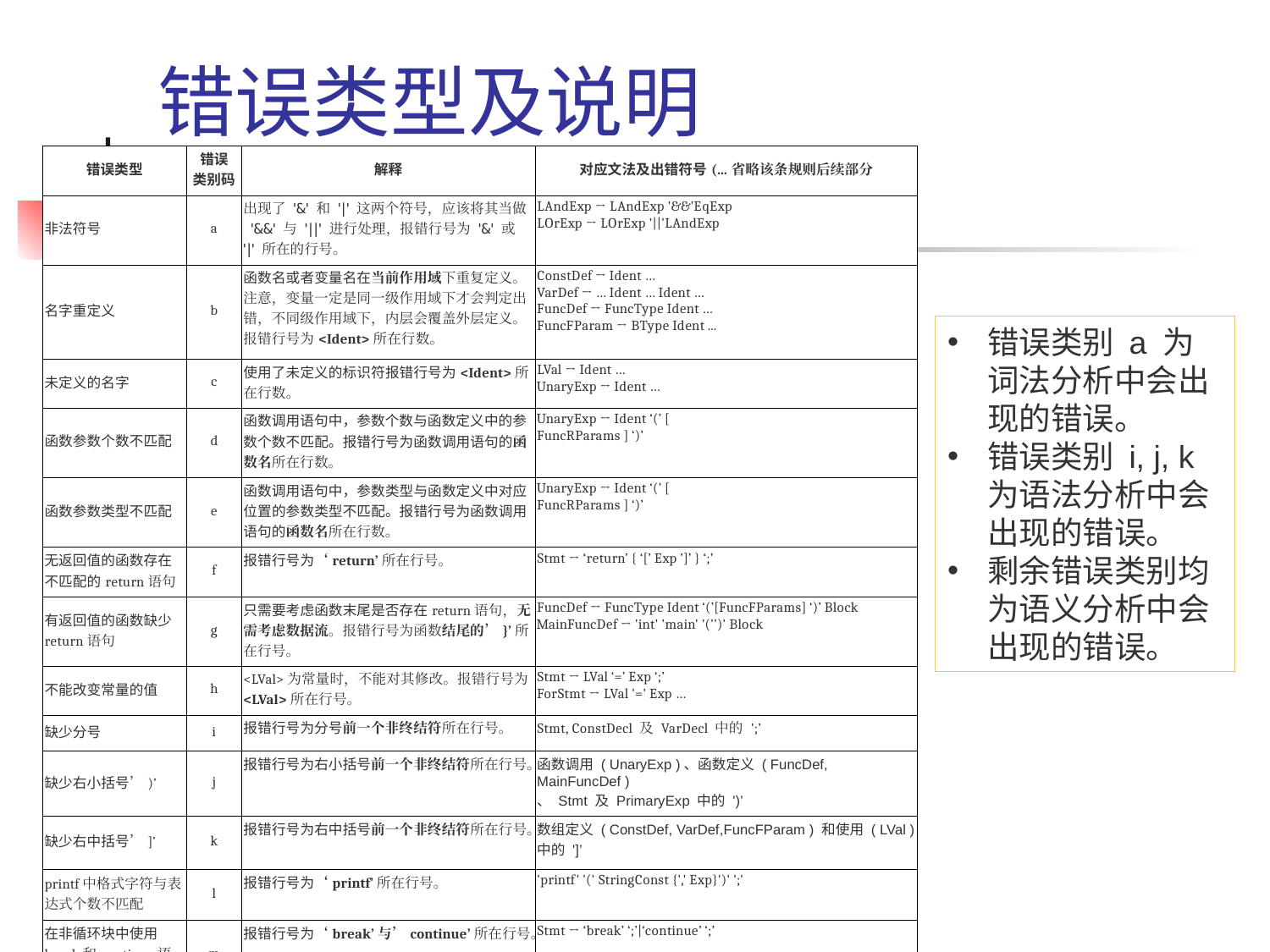

# 错误类型及说明
| 错误类型 | 错误 类别码 | 解释 | 对应文法及出错符号(…省略该条规则后续部分 |
| --- | --- | --- | --- |
| 非法符号 | a | 出现了 '&' 和 '|' 这两个符号，应该将其当做 '&&' 与 '||' 进行处理，报错行号为 '&' 或 '|' 所在的行号。 | LAndExp → LAndExp '&&'EqExp LOrExp → LOrExp '||'LAndExp |
| 名字重定义 | b | 函数名或者变量名在当前作用域下重复定义。注意，变量一定是同一级作用域下才会判定出错，不同级作用域下，内层会覆盖外层定义。报错行号为<Ident>所在行数。 | ConstDef → Ident … VarDef → … Ident … Ident … FuncDef → FuncType Ident … FuncFParam → BType Ident ... |
| 未定义的名字 | c | 使用了未定义的标识符报错行号为<Ident>所在行数。 | LVal → Ident … UnaryExp → Ident … |
| 函数参数个数不匹配 | d | 函数调用语句中，参数个数与函数定义中的参数个数不匹配。报错行号为函数调用语句的函数名所在行数。 | UnaryExp → Ident ‘(’ [ FuncRParams ] ‘)’ |
| 函数参数类型不匹配 | e | 函数调用语句中，参数类型与函数定义中对应位置的参数类型不匹配。报错行号为函数调用语句的函数名所在行数。 | UnaryExp → Ident ‘(’ [ FuncRParams ] ‘)’ |
| 无返回值的函数存在不匹配的return语句 | f | 报错行号为‘return’所在行号。 | Stmt → ‘return’ { ‘[’ Exp ’]’ } ‘;’ |
| 有返回值的函数缺少return语句 | g | 只需要考虑函数末尾是否存在return语句，无需考虑数据流。报错行号为函数结尾的’}’所在行号。 | FuncDef → FuncType Ident ‘(’[FuncFParams] ‘)’ Block MainFuncDef → 'int' 'main' '('')' Block |
| 不能改变常量的值 | h | <LVal>为常量时，不能对其修改。报错行号为<LVal>所在行号。 | Stmt → LVal ‘=’ Exp ‘;’ ForStmt → LVal '=' Exp … |
| 缺少分号 | i | 报错行号为分号前一个非终结符所在行号。 | Stmt, ConstDecl 及 VarDecl 中的 ';’ |
| 缺少右小括号’)’ | j | 报错行号为右小括号前一个非终结符所在行号。 | 函数调用 ( UnaryExp )、函数定义 ( FuncDef, MainFuncDef ) 、 Stmt 及 PrimaryExp 中的 ')’ |
| 缺少右中括号’]’ | k | 报错行号为右中括号前一个非终结符所在行号。 | 数组定义 ( ConstDef, VarDef,FuncFParam ) 和使用 ( LVal ) 中的 ']’ |
| printf中格式字符与表达式个数不匹配 | l | 报错行号为‘printf’所在行号。 | 'printf' '(' StringConst {',' Exp}')' ';' |
| 在非循环块中使用break和continue语句 | m | 报错行号为‘break’与’continue’所在行号。 | Stmt → ‘break’ ‘;’|‘continue’ ‘;’ |
错误类别 a 为词法分析中会出现的错误。
错误类别 i, j, k 为语法分析中会出现的错误。
剩余错误类别均为语义分析中会出现的错误。